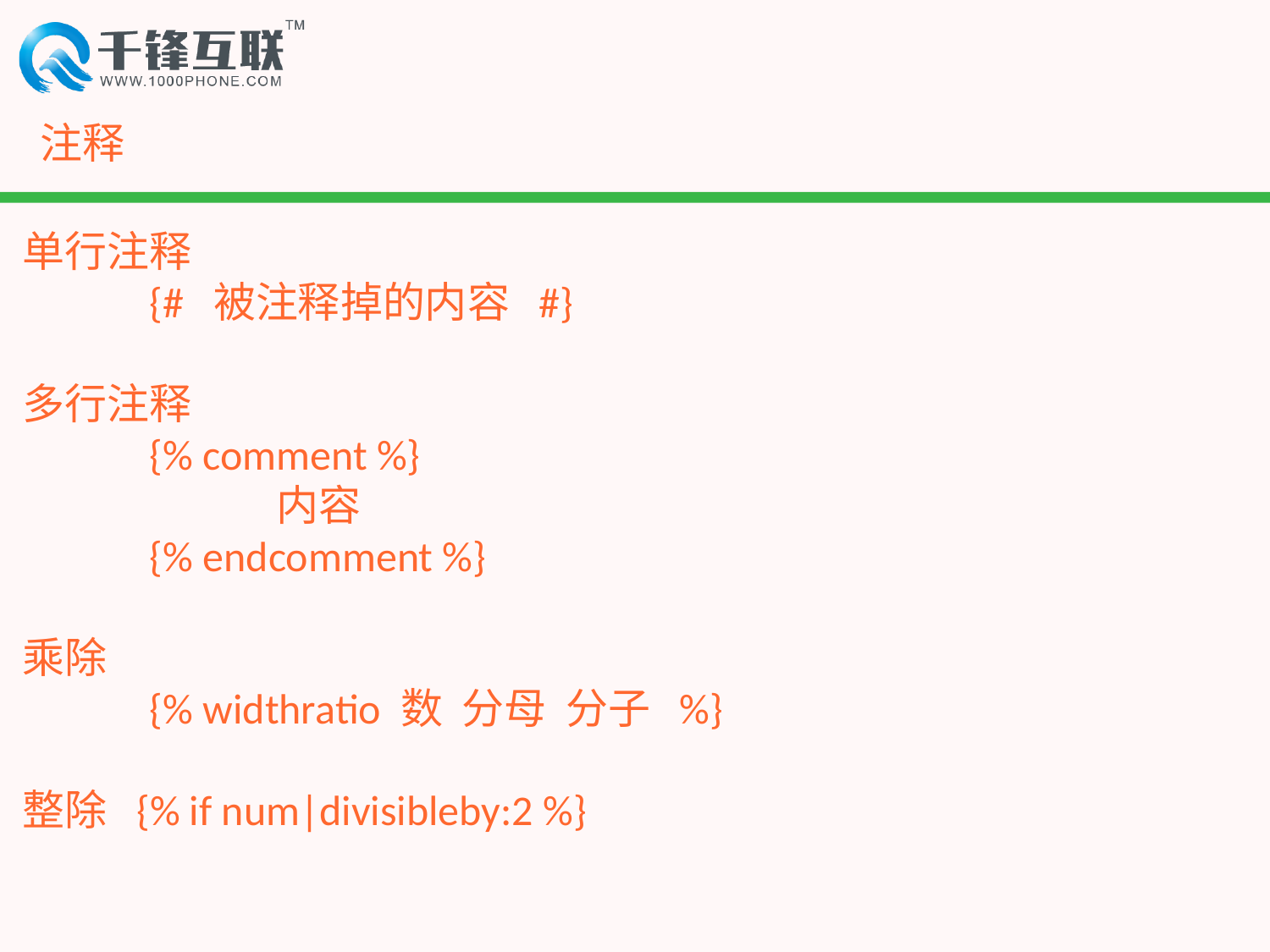

# 注释
单行注释
	{#  被注释掉的内容  #}

多行注释
	{% comment %}
		内容
	{% endcomment %}

乘除
	{% widthratio 数  分母  分子  %}

整除  {% if num|divisibleby:2 %}